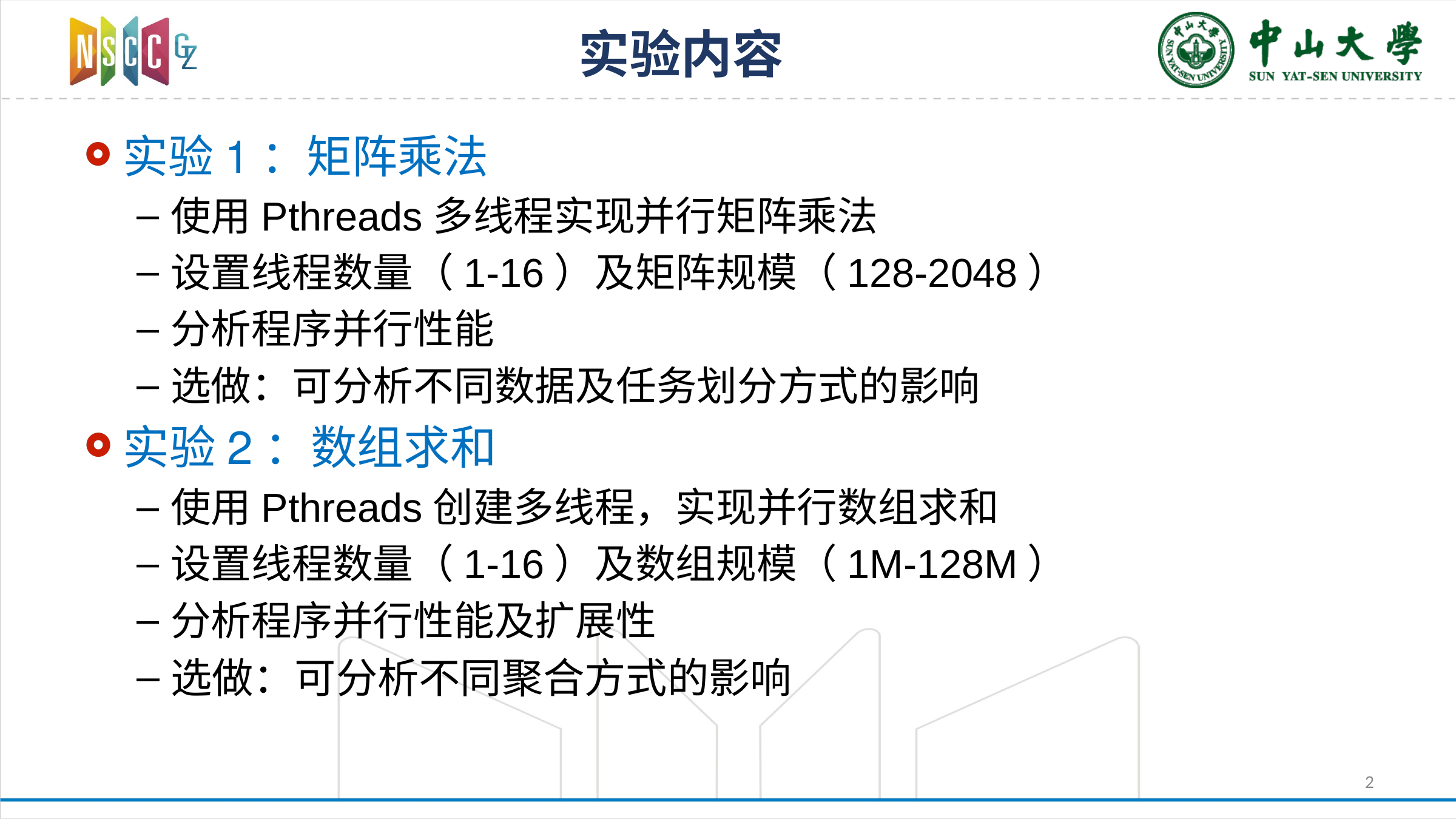

# 实验内容
实验1：矩阵乘法
使用Pthreads多线程实现并行矩阵乘法
设置线程数量（1-16）及矩阵规模（128-2048）
分析程序并行性能
选做：可分析不同数据及任务划分方式的影响
实验2：数组求和
使用Pthreads创建多线程，实现并行数组求和
设置线程数量（1-16）及数组规模（1M-128M）
分析程序并行性能及扩展性
选做：可分析不同聚合方式的影响

2